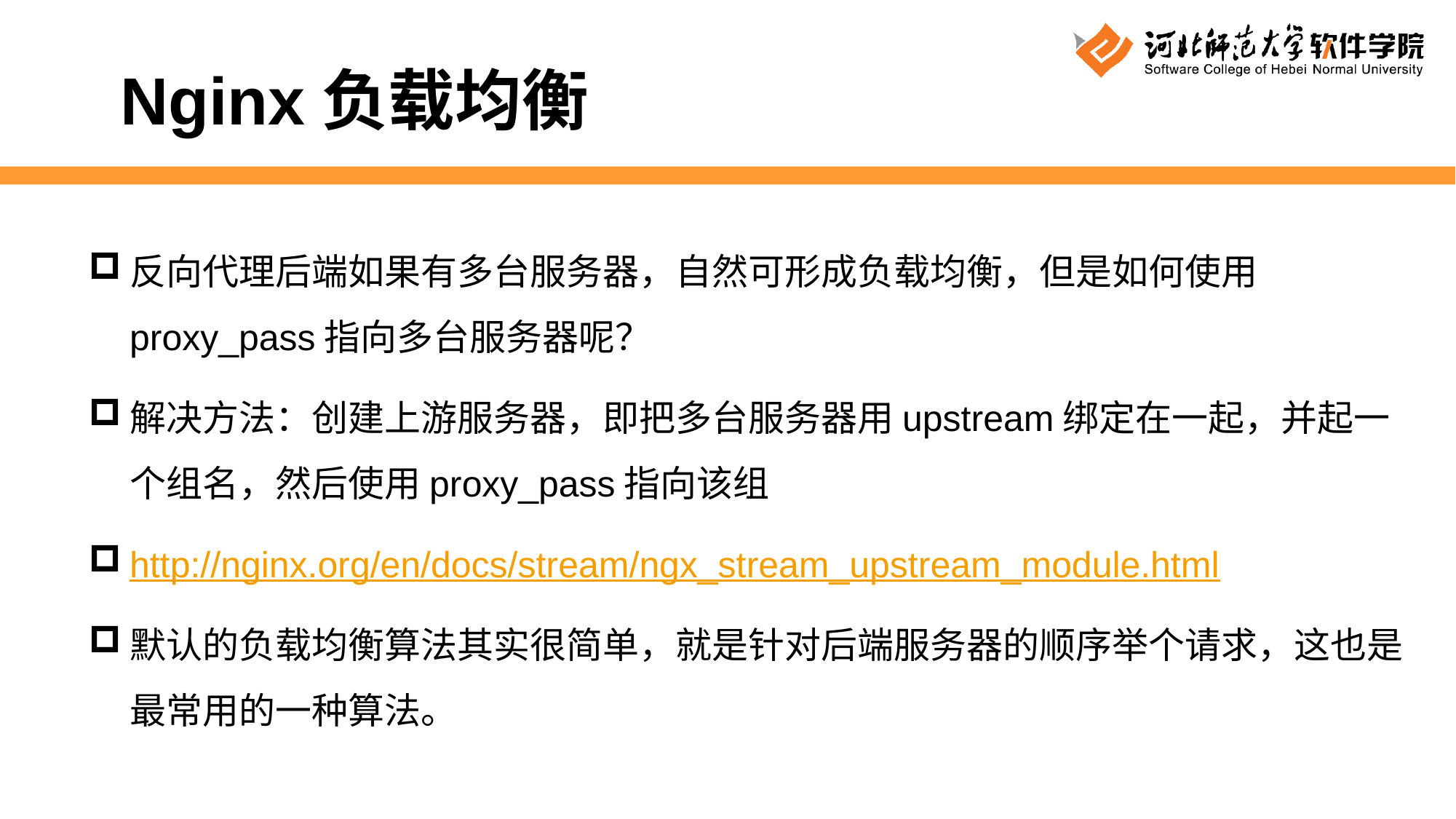

Nginx负载均衡
反向代理后端如果有多台服务器，自然可形成负载均衡，但是如何使用proxy_pass指向多台服务器呢？
解决方法：创建上游服务器，即把多台服务器用upstream绑定在一起，并起一个组名，然后使用proxy_pass指向该组
http://nginx.org/en/docs/stream/ngx_stream_upstream_module.html
默认的负载均衡算法其实很简单，就是针对后端服务器的顺序举个请求，这也是最常用的一种算法。